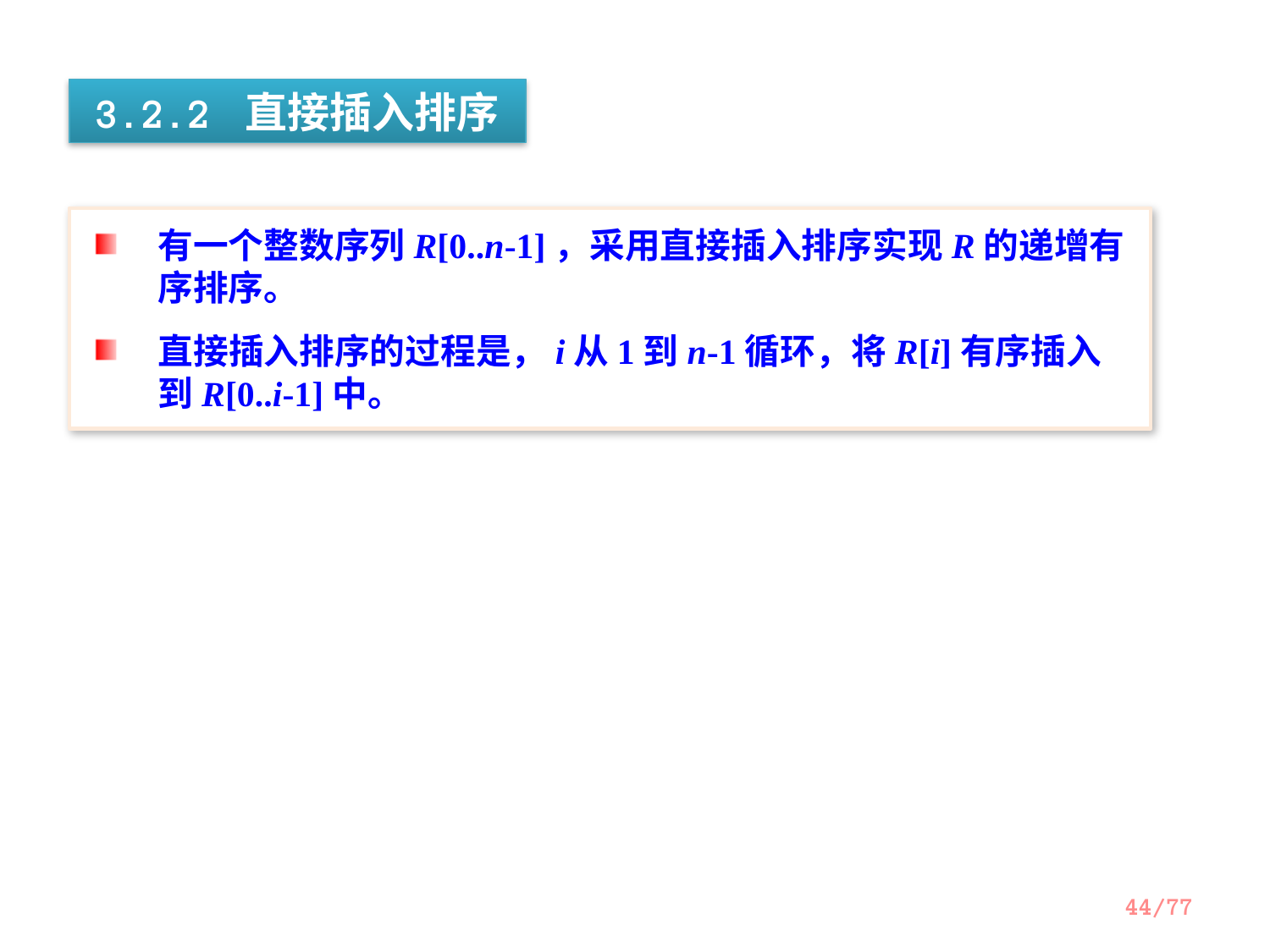

3.2.2 直接插入排序
有一个整数序列R[0..n-1]，采用直接插入排序实现R的递增有序排序。
直接插入排序的过程是，i从1到n-1循环，将R[i]有序插入到R[0..i-1]中。
44/77